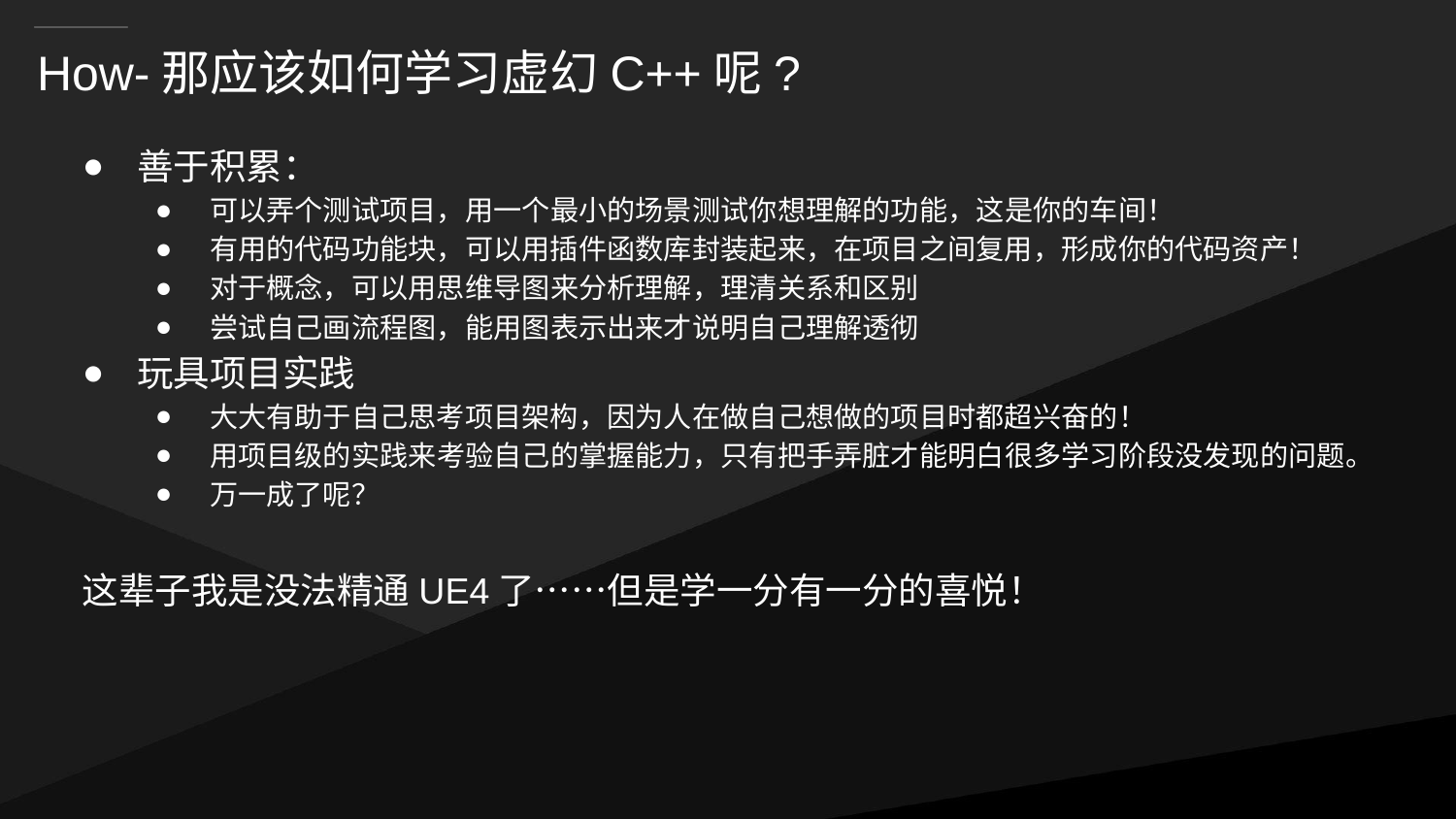

# How-那应该如何学习虚幻C++呢?
善于积累：
可以弄个测试项目，用一个最小的场景测试你想理解的功能，这是你的车间！
有用的代码功能块，可以用插件函数库封装起来，在项目之间复用，形成你的代码资产！
对于概念，可以用思维导图来分析理解，理清关系和区别
尝试自己画流程图，能用图表示出来才说明自己理解透彻
玩具项目实践
大大有助于自己思考项目架构，因为人在做自己想做的项目时都超兴奋的！
用项目级的实践来考验自己的掌握能力，只有把手弄脏才能明白很多学习阶段没发现的问题。
万一成了呢？

这辈子我是没法精通UE4了……但是学一分有一分的喜悦！